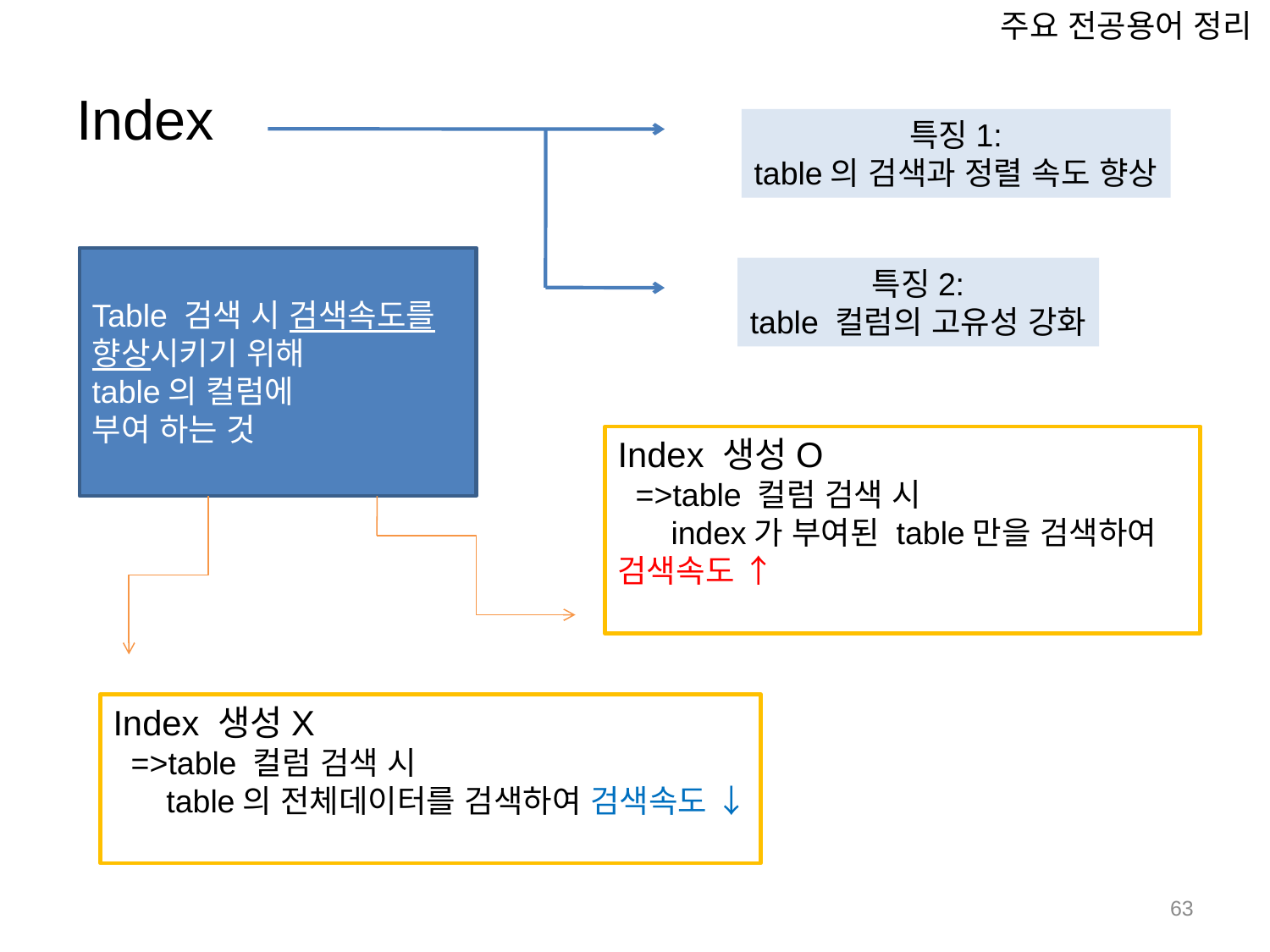

주요 전공용어 정리
# Index
특징1:
table의 검색과 정렬 속도 향상
Table 검색 시 검색속도를 향상시키기 위해
table의 컬럼에
부여 하는 것
특징2:
table 컬럼의 고유성 강화
Index 생성O
  =>table 컬럼 검색 시
      index가 부여된 table만을 검색하여
검색속도 ↑

Index 생성X
  =>table 컬럼 검색 시
      table의 전체데이터를 검색하여 검색속도 ↓

63